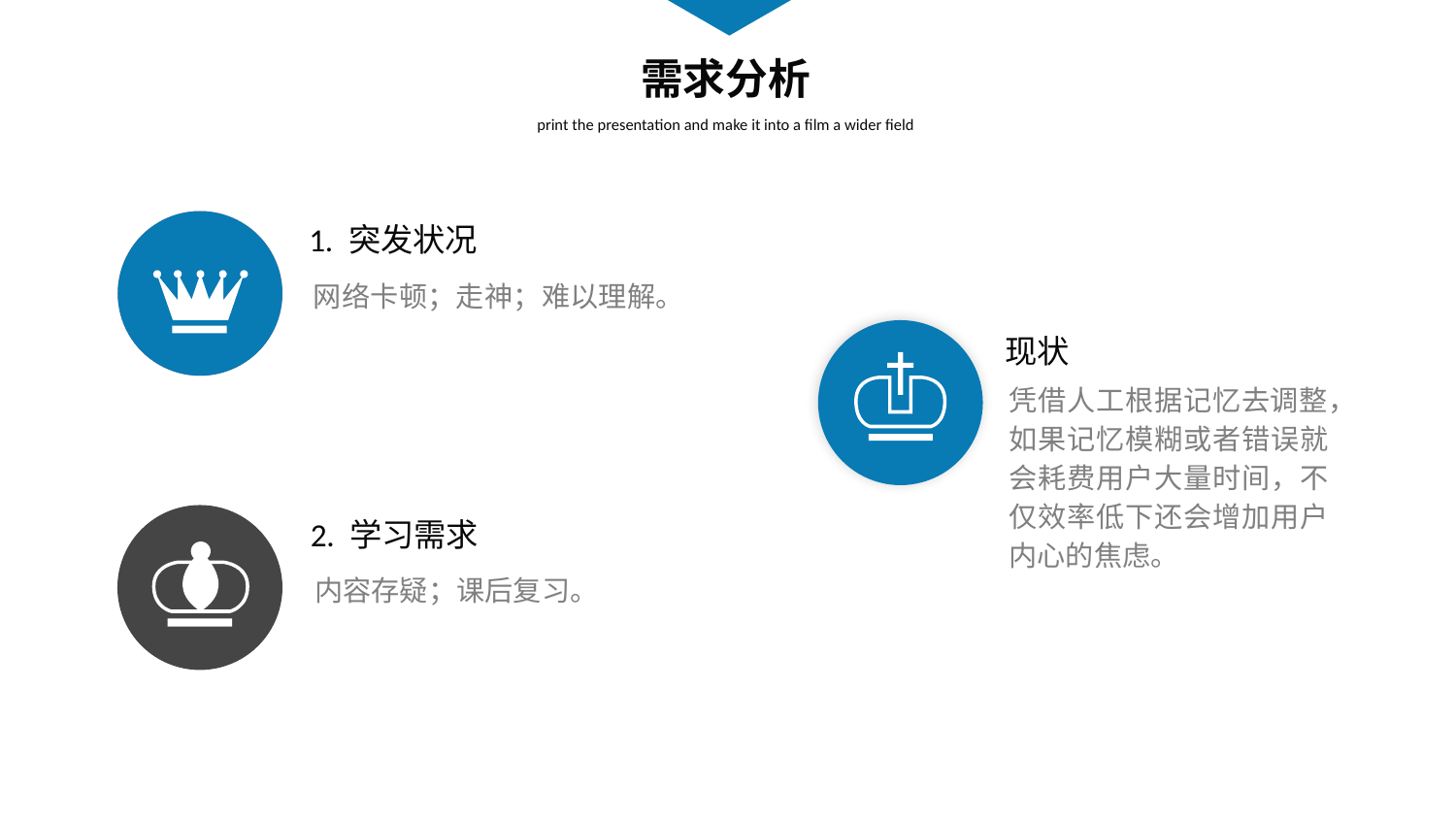

需求分析
print the presentation and make it into a film a wider field
1. 突发状况
网络卡顿；走神；难以理解。

现状
凭借人工根据记忆去调整，如果记忆模糊或者错误就会耗费用户大量时间，不仅效率低下还会增加用户内心的焦虑。
2. 学习需求
内容存疑；课后复习。